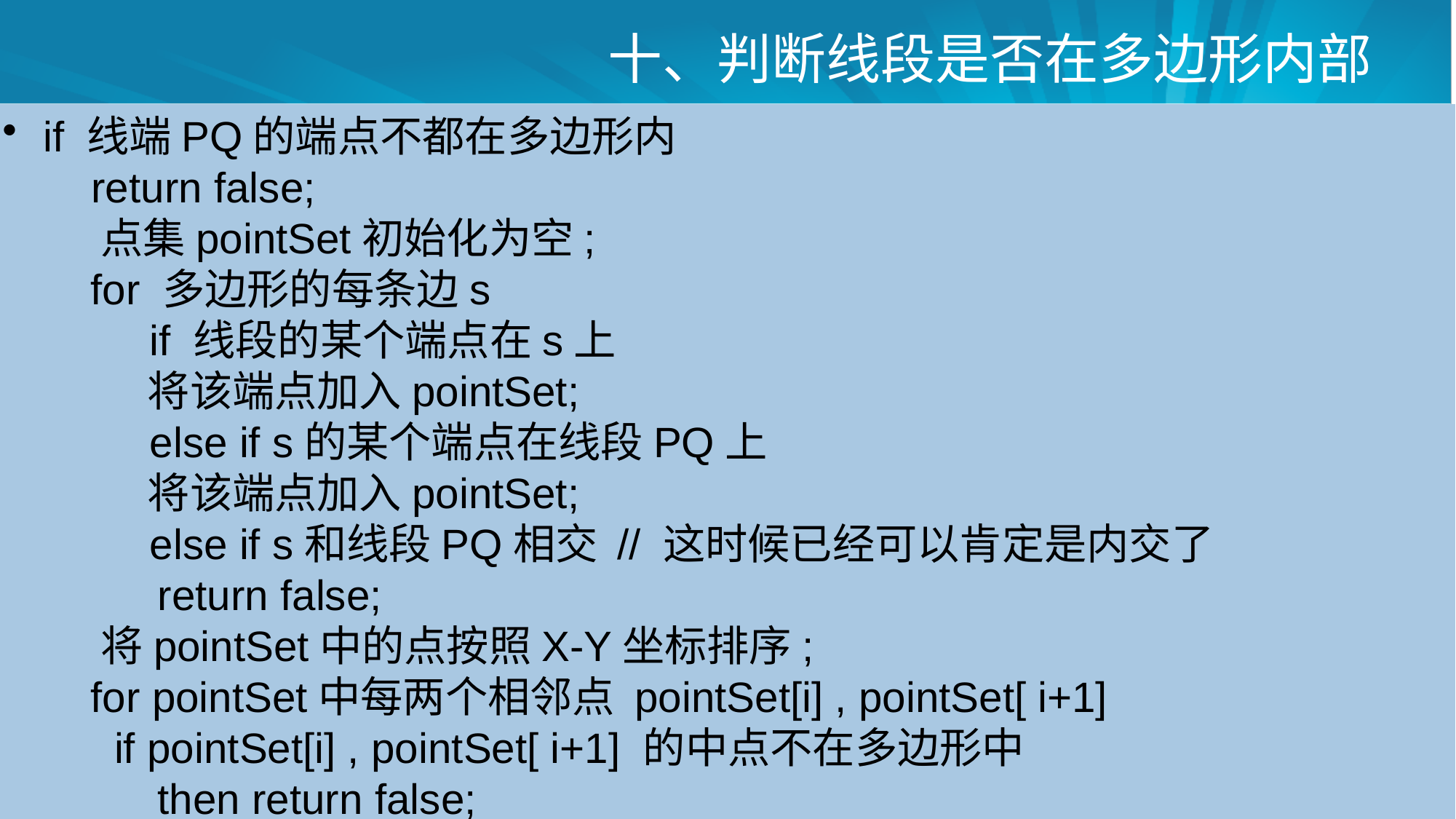

# 十、判断线段是否在多边形内部
if 线端PQ的端点不都在多边形内 
    return false;
    点集pointSet初始化为空;
    for 多边形的每条边s
         if 线段的某个端点在s上
           将该端点加入pointSet;
         else if s的某个端点在线段PQ上
           将该端点加入pointSet;
         else if s和线段PQ相交 // 这时候已经可以肯定是内交了
           return false;
    将pointSet中的点按照X-Y坐标排序;
    for pointSet中每两个相邻点 pointSet[i] , pointSet[ i+1]
      if pointSet[i] , pointSet[ i+1] 的中点不在多边形中
           then return false;
    return true;